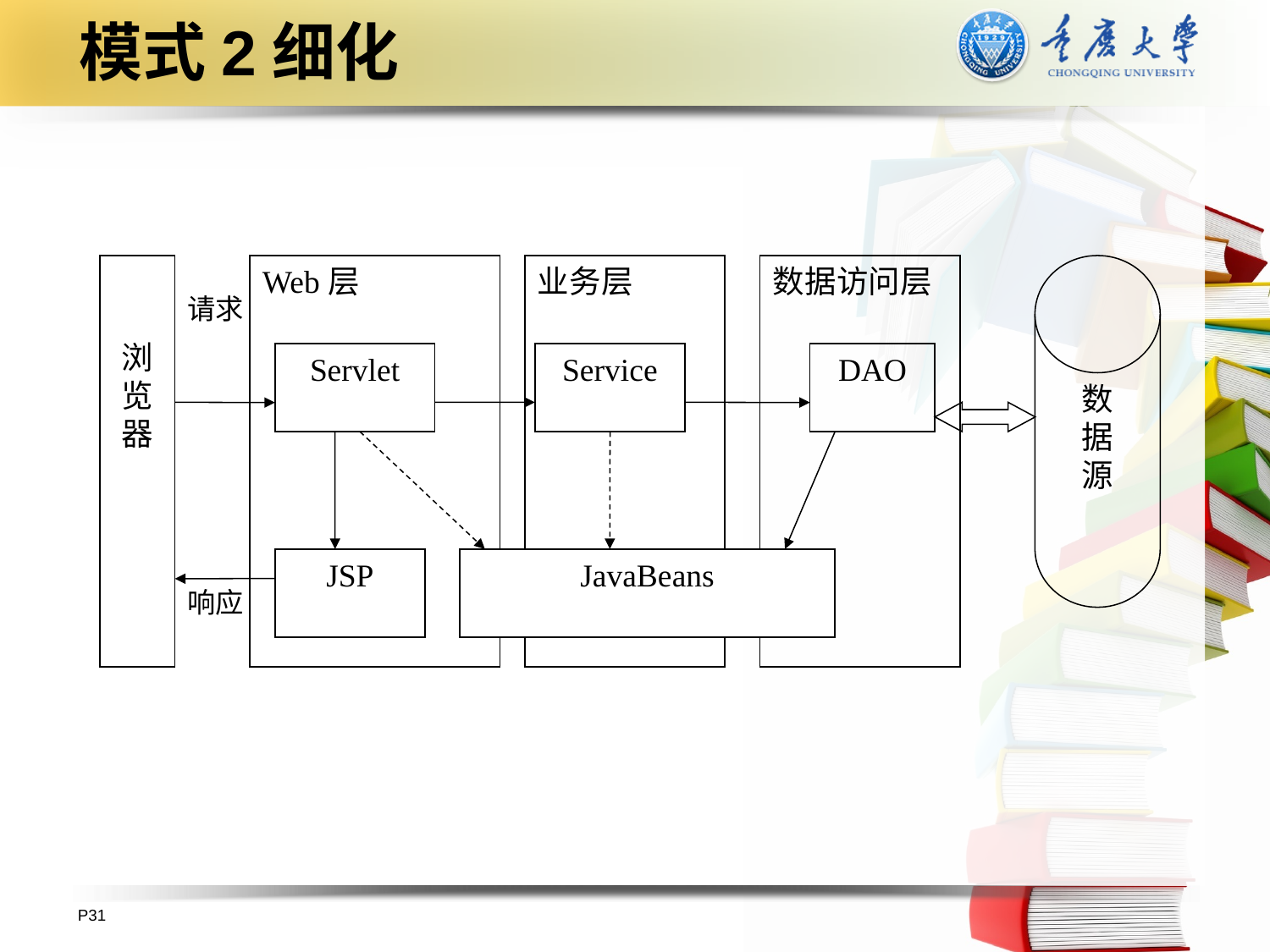

# 模式2细化

浏览器
Web层
业务层
数据访问层
数
据
源
请求
Servlet
Service
DAO

JSP
JavaBeans

响应
P31